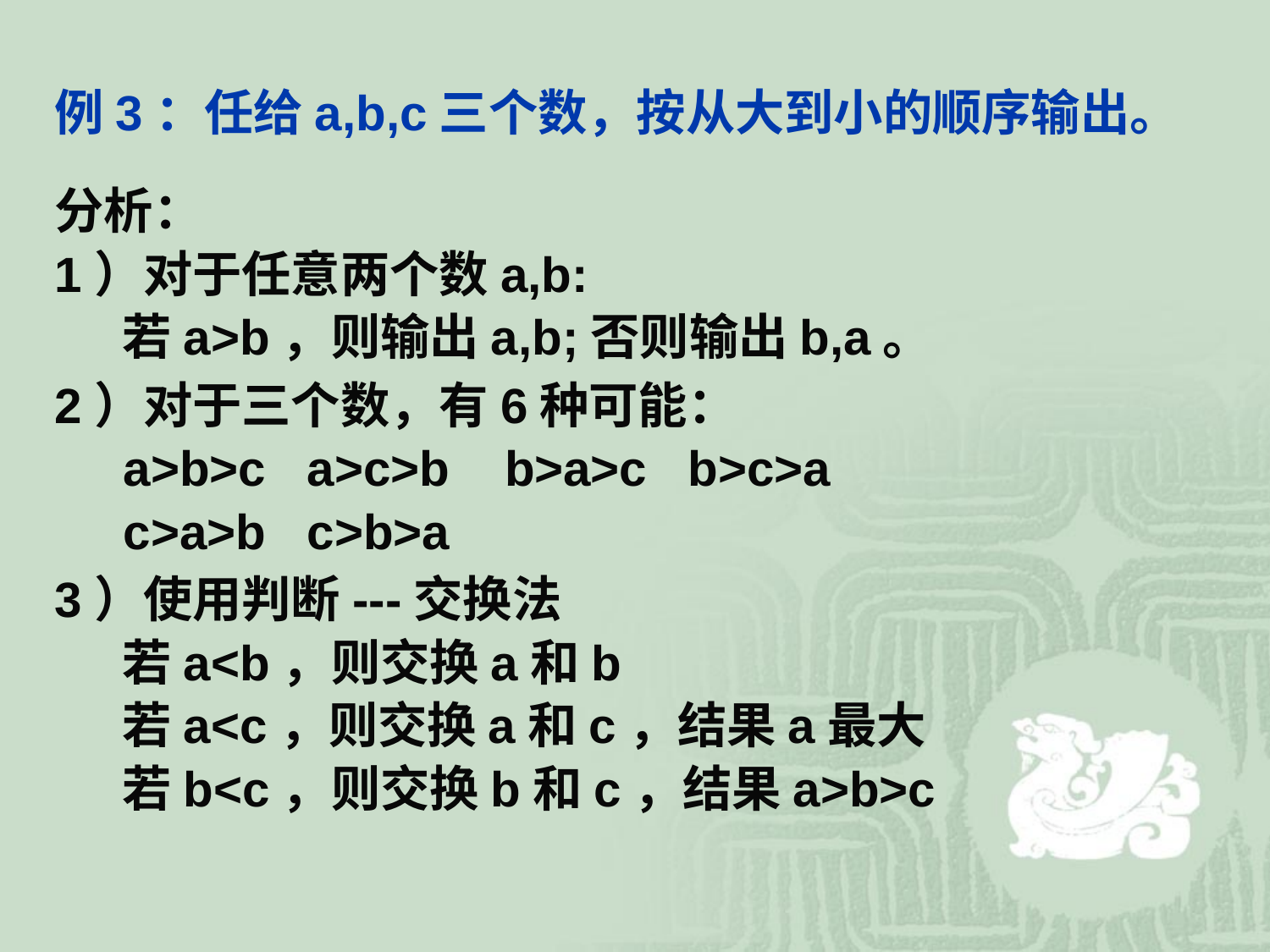

# 例3：任给a,b,c三个数，按从大到小的顺序输出。
分析：
1）对于任意两个数a,b:
     若a>b，则输出a,b;否则输出b,a。
2）对于三个数，有6种可能：
     a>b>c   a>c>b    b>a>c   b>c>a
     c>a>b   c>b>a
3）使用判断---交换法
     若a<b，则交换a和b
     若a<c，则交换a和c，结果a最大
     若b<c，则交换b和c，结果a>b>c